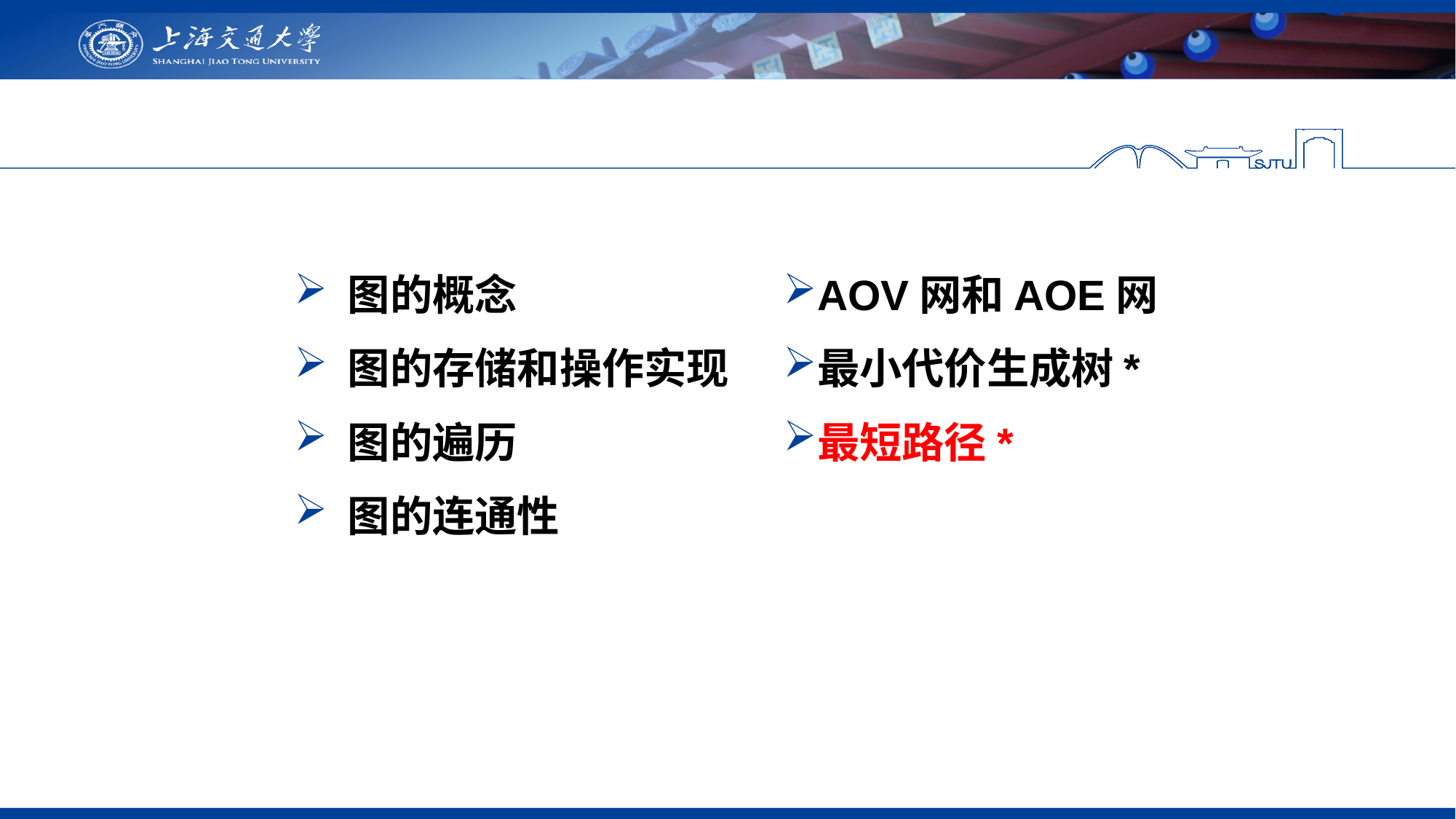

图的概念
 图的存储和操作实现
 图的遍历
 图的连通性

AOV网和AOE网
最小代价生成树*
最短路径*